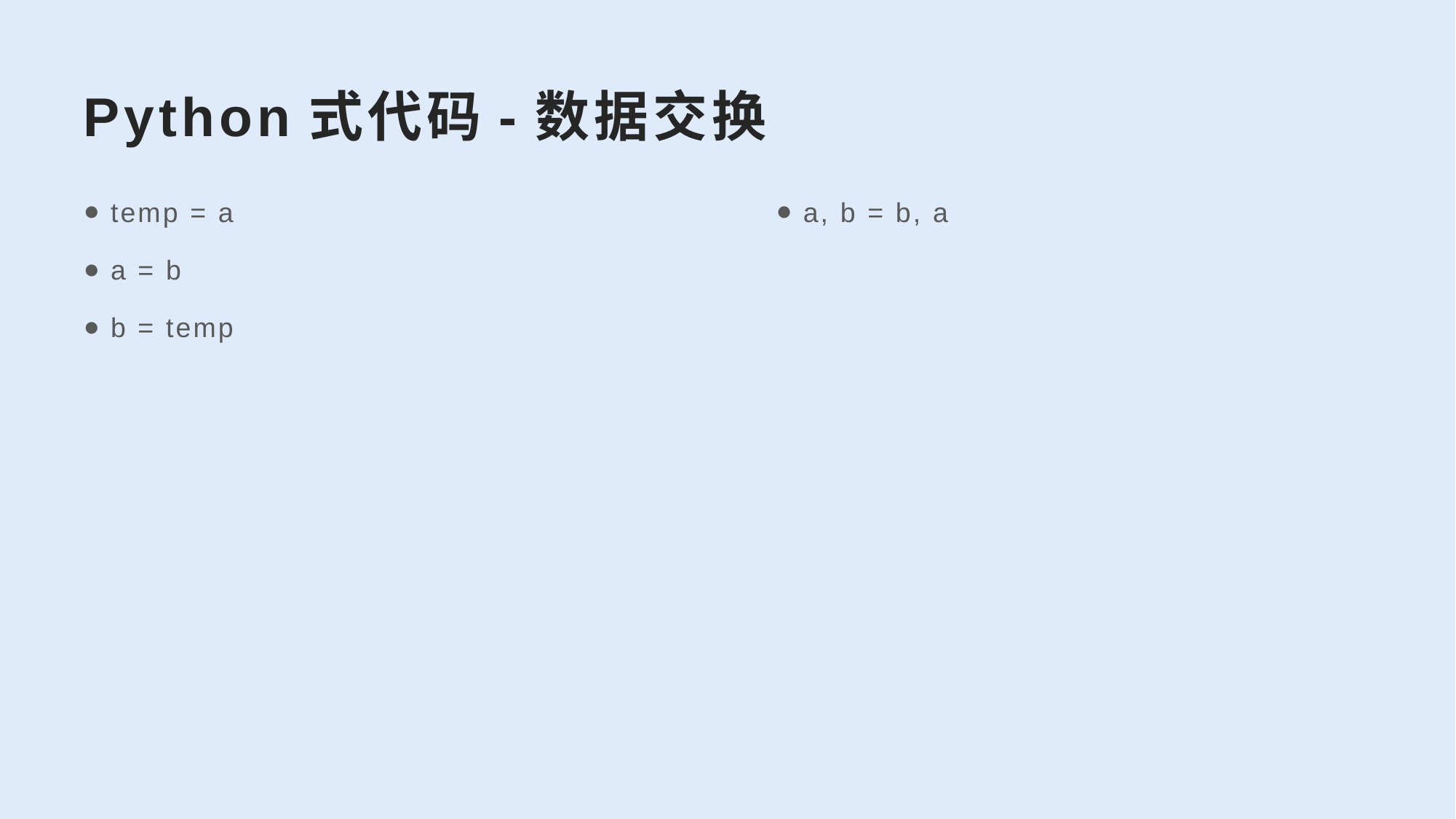

# Python式代码-数据交换
temp = a
a = b
b = temp
a, b = b, a